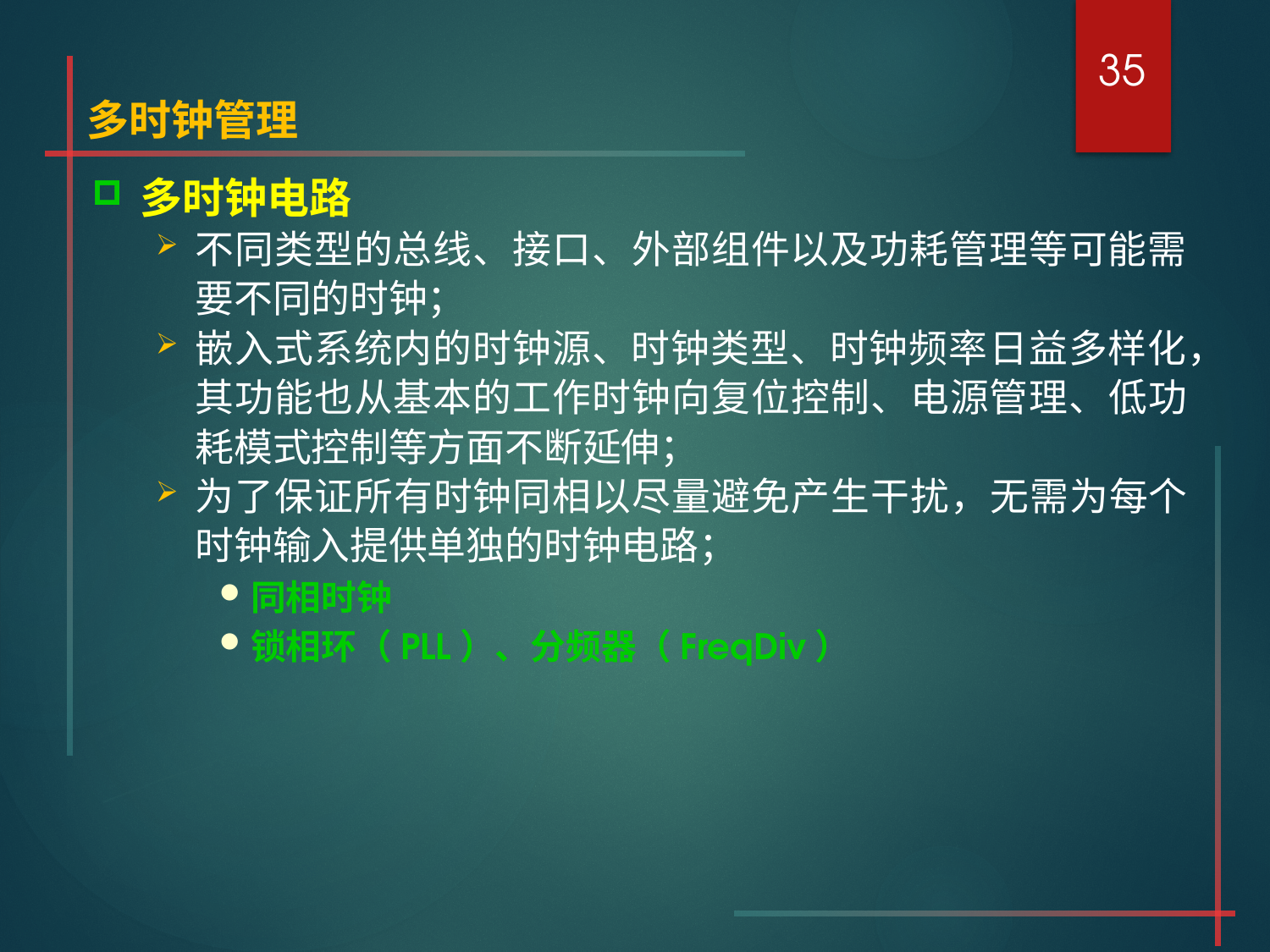

35
# 多时钟管理
多时钟电路
不同类型的总线、接口、外部组件以及功耗管理等可能需要不同的时钟；
嵌入式系统内的时钟源、时钟类型、时钟频率日益多样化，其功能也从基本的工作时钟向复位控制、电源管理、低功耗模式控制等方面不断延伸；
为了保证所有时钟同相以尽量避免产生干扰，无需为每个时钟输入提供单独的时钟电路；
同相时钟
锁相环（PLL）、分频器（FreqDiv）